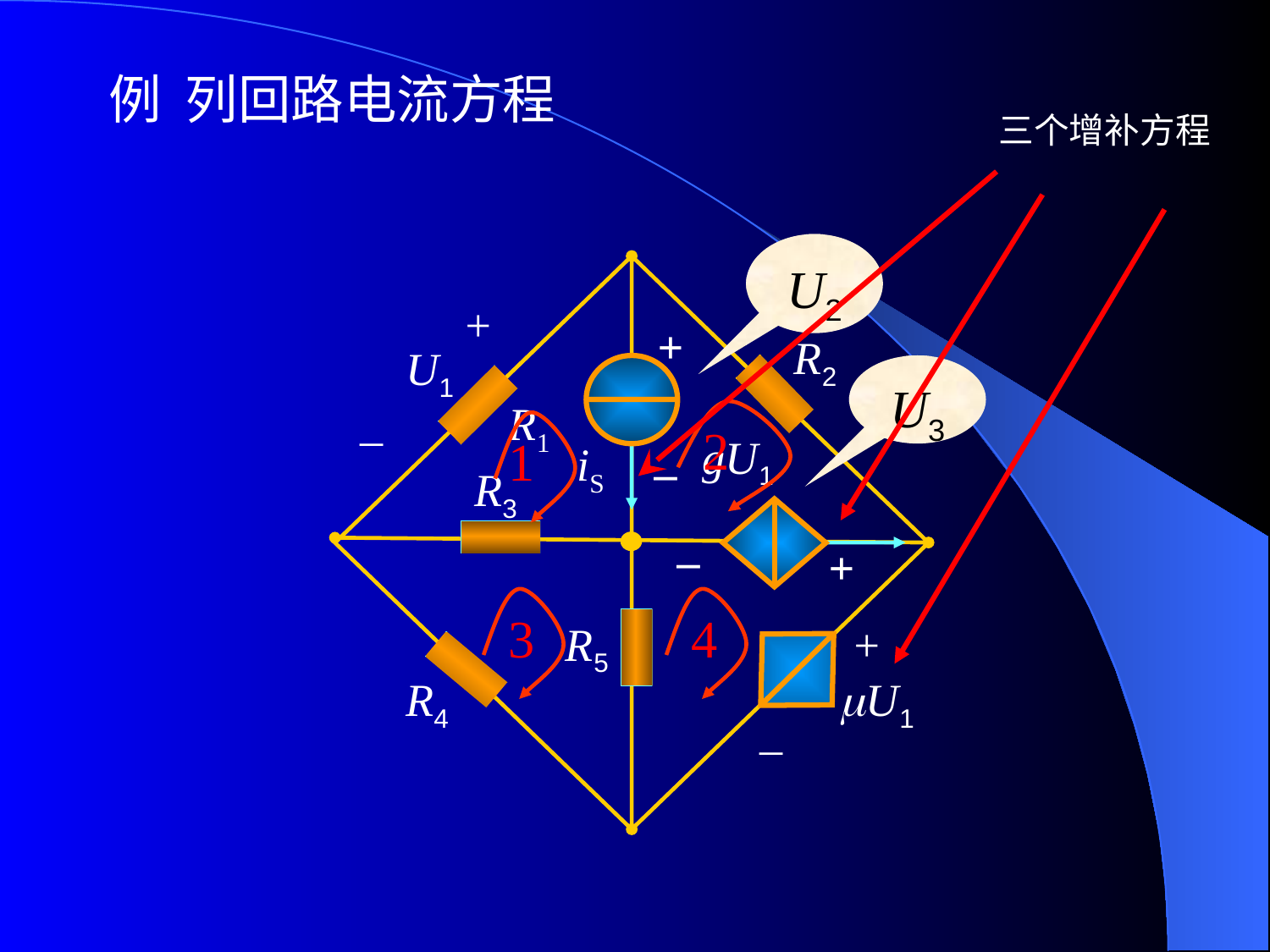

例  列回路电流方程
三个增补方程
U2

+
R2
U1

_

R1
gU1
iS

R3

R5

+

R4
μU1
_
+
_
U3

2

1

3

4
_
+